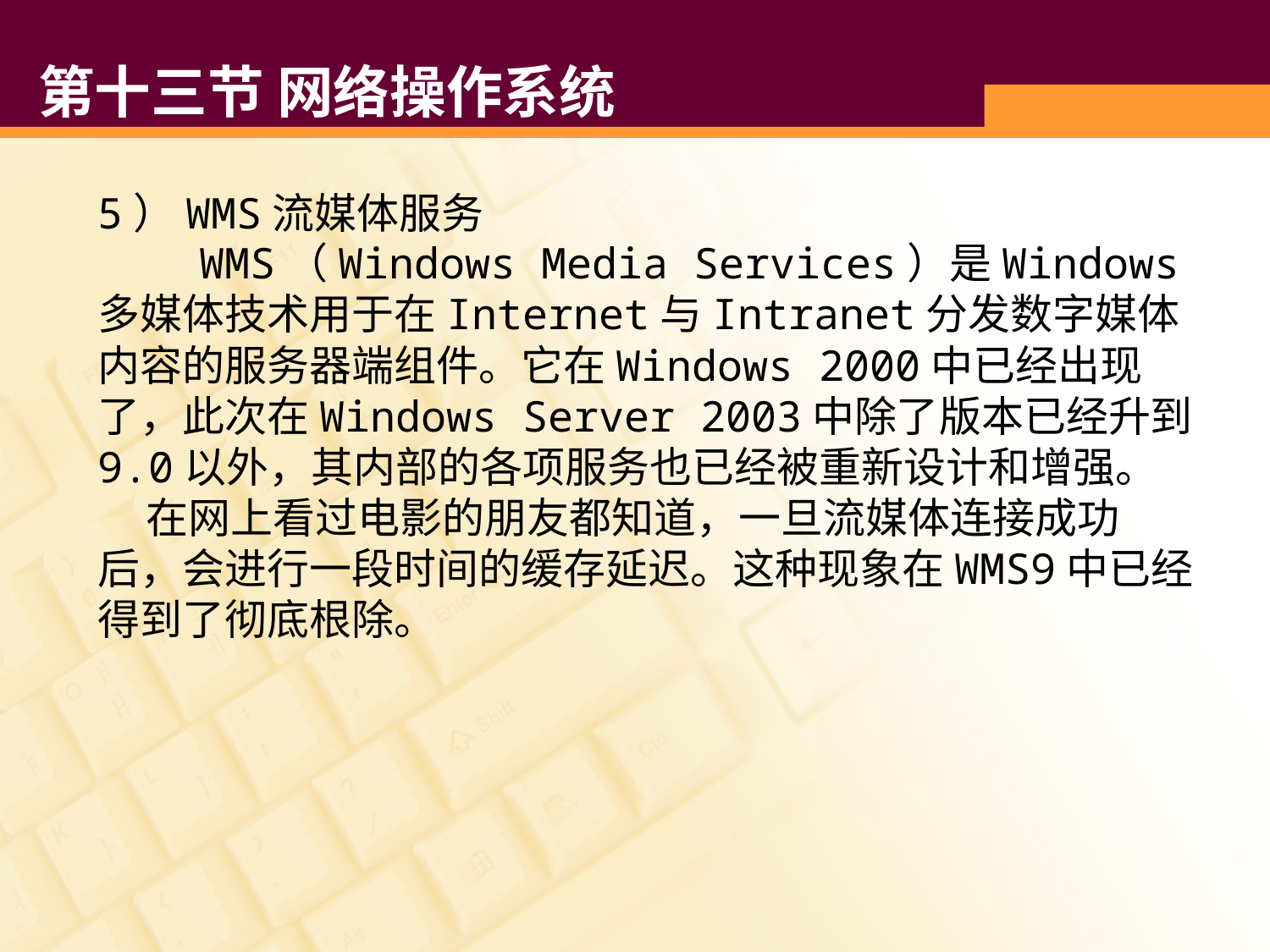

# 第十三节 网络操作系统
5）WMS流媒体服务
    WMS（Windows Media Services）是Windows多媒体技术用于在Internet与Intranet分发数字媒体内容的服务器端组件。它在Windows 2000中已经出现了，此次在Windows Server 2003中除了版本已经升到9.0以外，其内部的各项服务也已经被重新设计和增强。
    在网上看过电影的朋友都知道，一旦流媒体连接成功后，会进行一段时间的缓存延迟。这种现象在WMS9中已经得到了彻底根除。